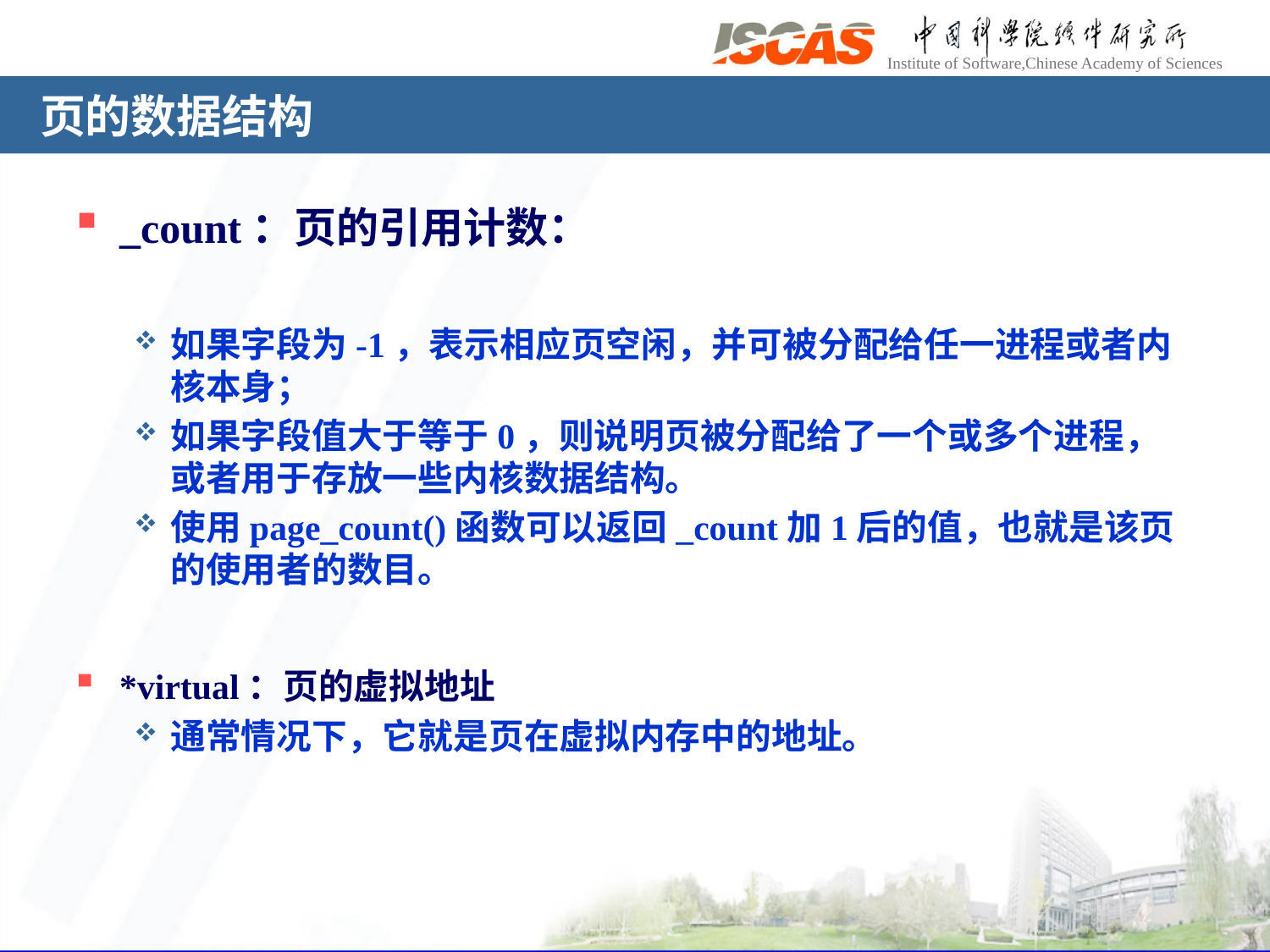

# 页的数据结构
_count：页的引用计数：

如果字段为-1，表示相应页空闲，并可被分配给任一进程或者内核本身；
如果字段值大于等于0，则说明页被分配给了一个或多个进程，或者用于存放一些内核数据结构。
使用page_count()函数可以返回_count加1后的值，也就是该页的使用者的数目。

*virtual：页的虚拟地址
通常情况下，它就是页在虚拟内存中的地址。